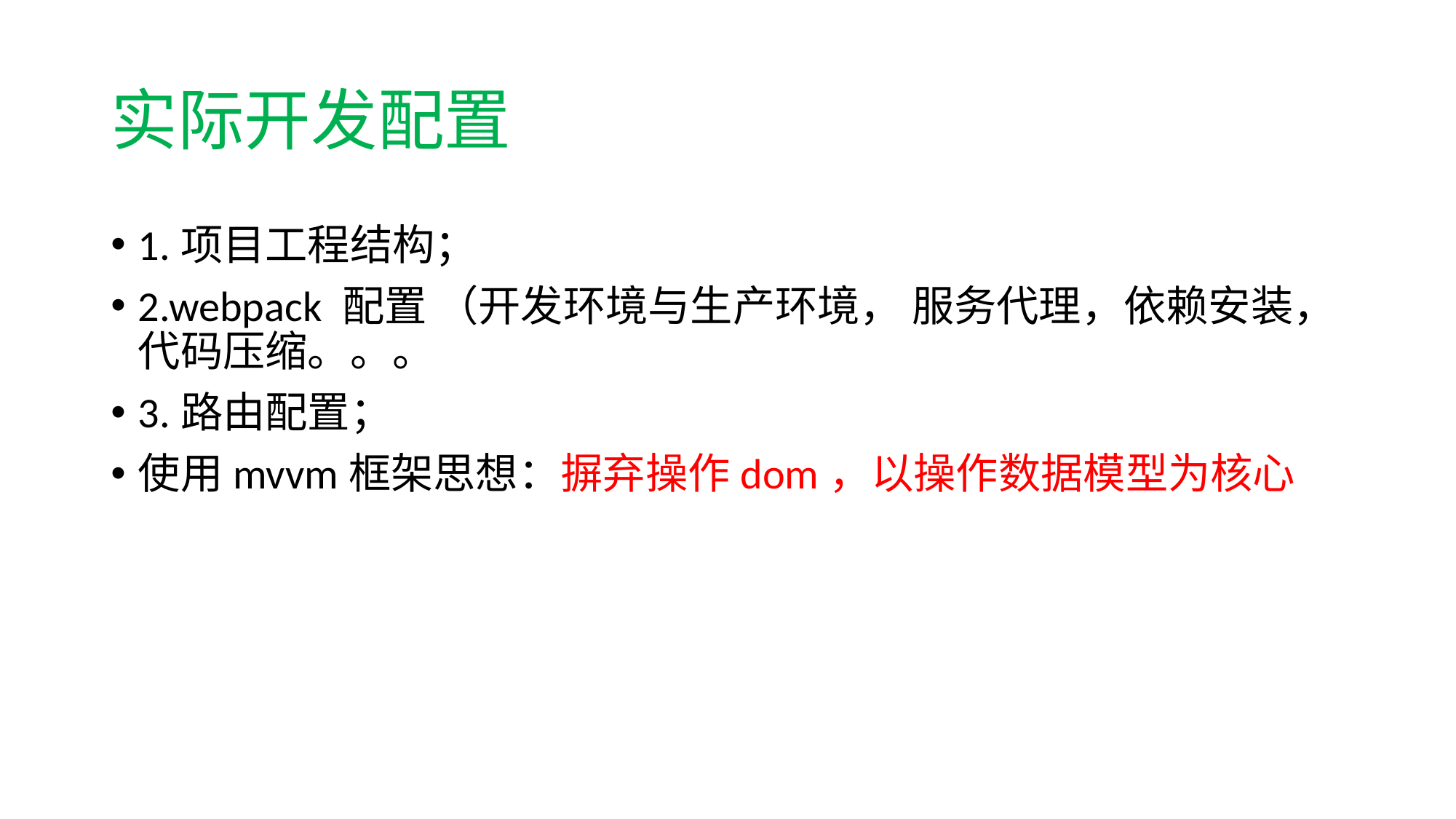

# 实际开发配置
1.项目工程结构；
2.webpack 配置 （开发环境与生产环境， 服务代理，依赖安装， 代码压缩。。。
3.路由配置；
使用mvvm框架思想：摒弃操作dom，以操作数据模型为核心